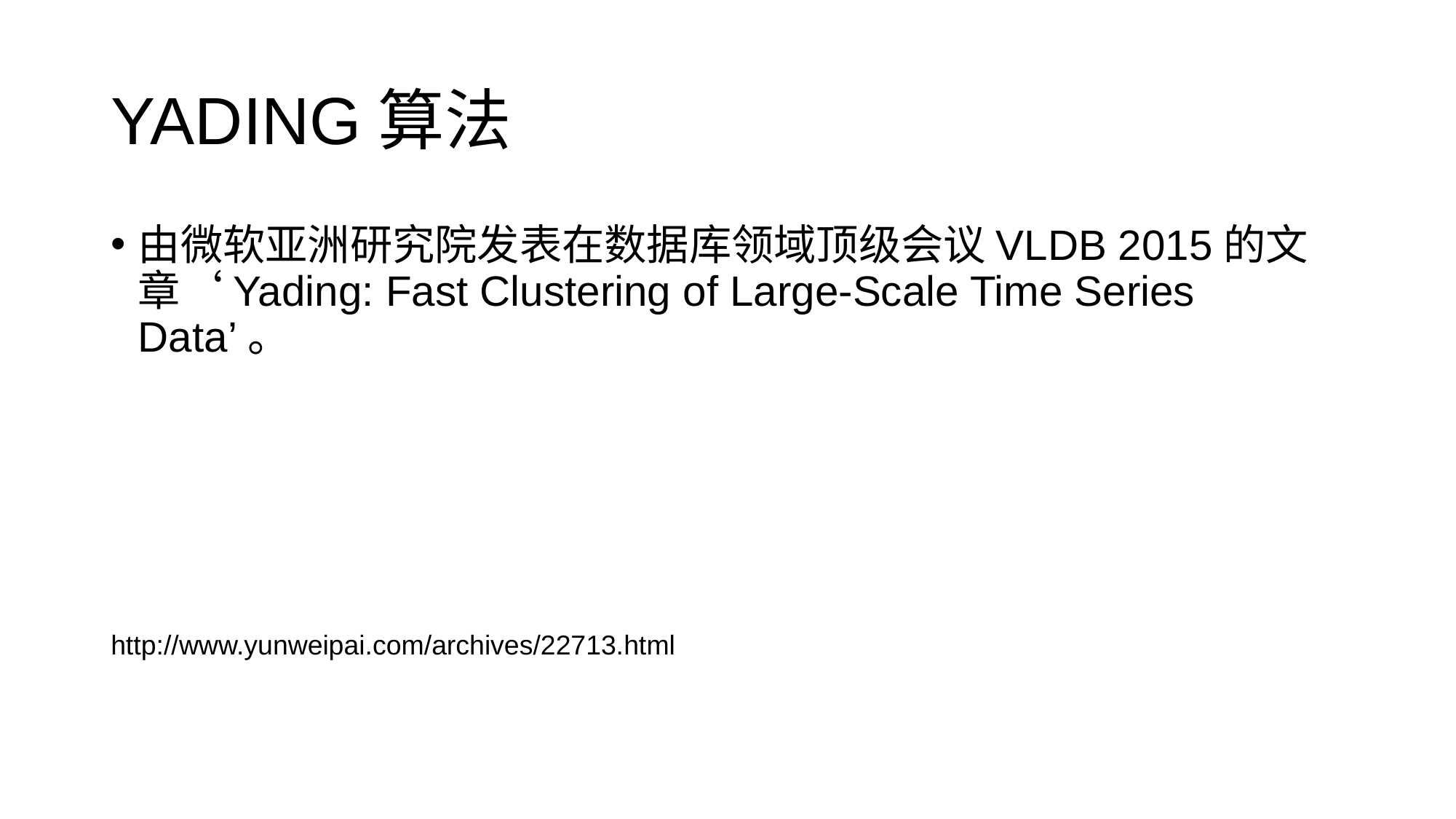

# YADING算法
由微软亚洲研究院发表在数据库领域顶级会议VLDB 2015的文章‘Yading: Fast Clustering of Large-Scale Time Series Data’。

http://www.yunweipai.com/archives/22713.html